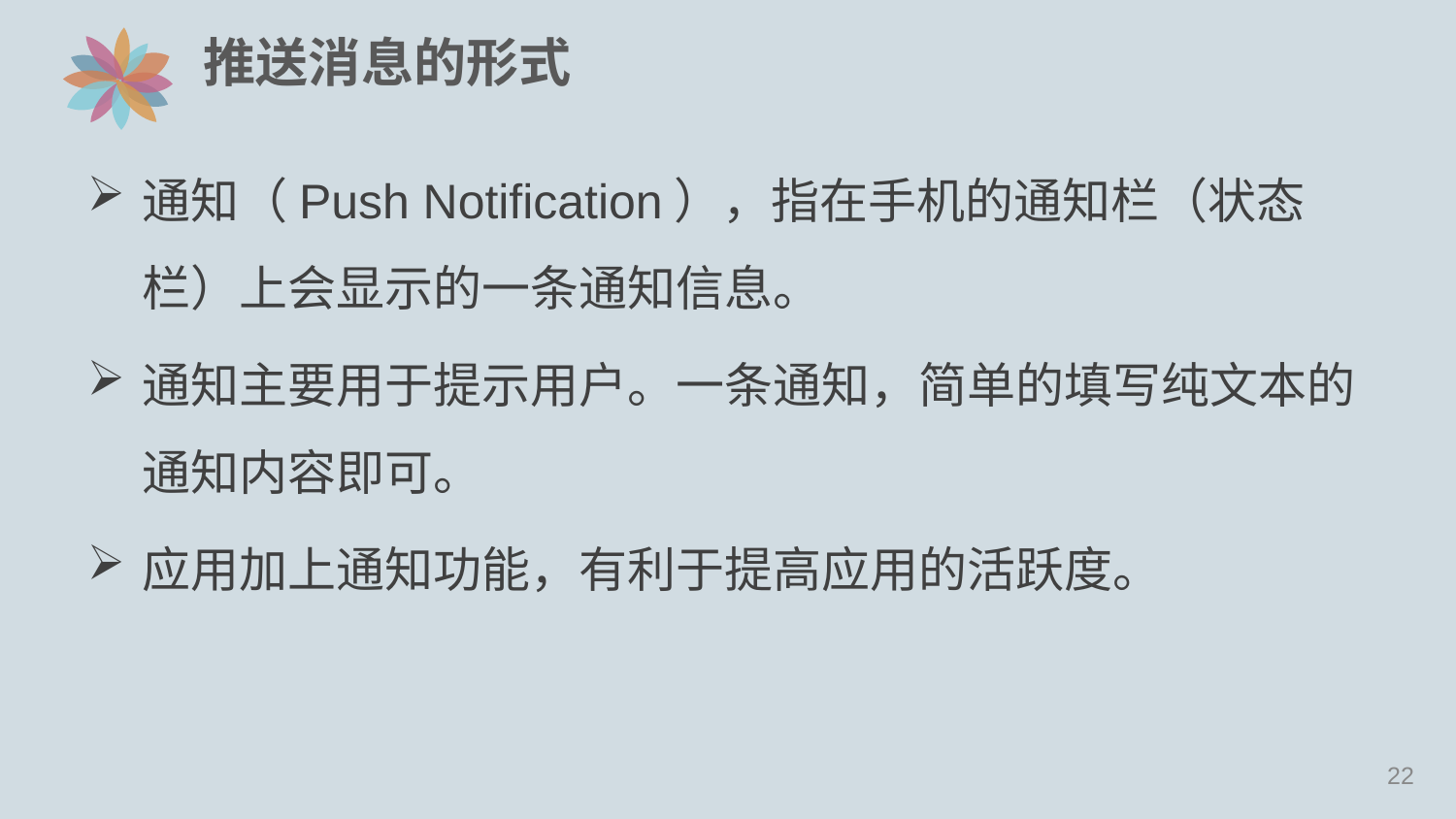

# 推送消息的形式
通知（Push Notification），指在手机的通知栏（状态栏）上会显示的一条通知信息。
通知主要用于提示用户。一条通知，简单的填写纯文本的通知内容即可。
应用加上通知功能，有利于提高应用的活跃度。

22